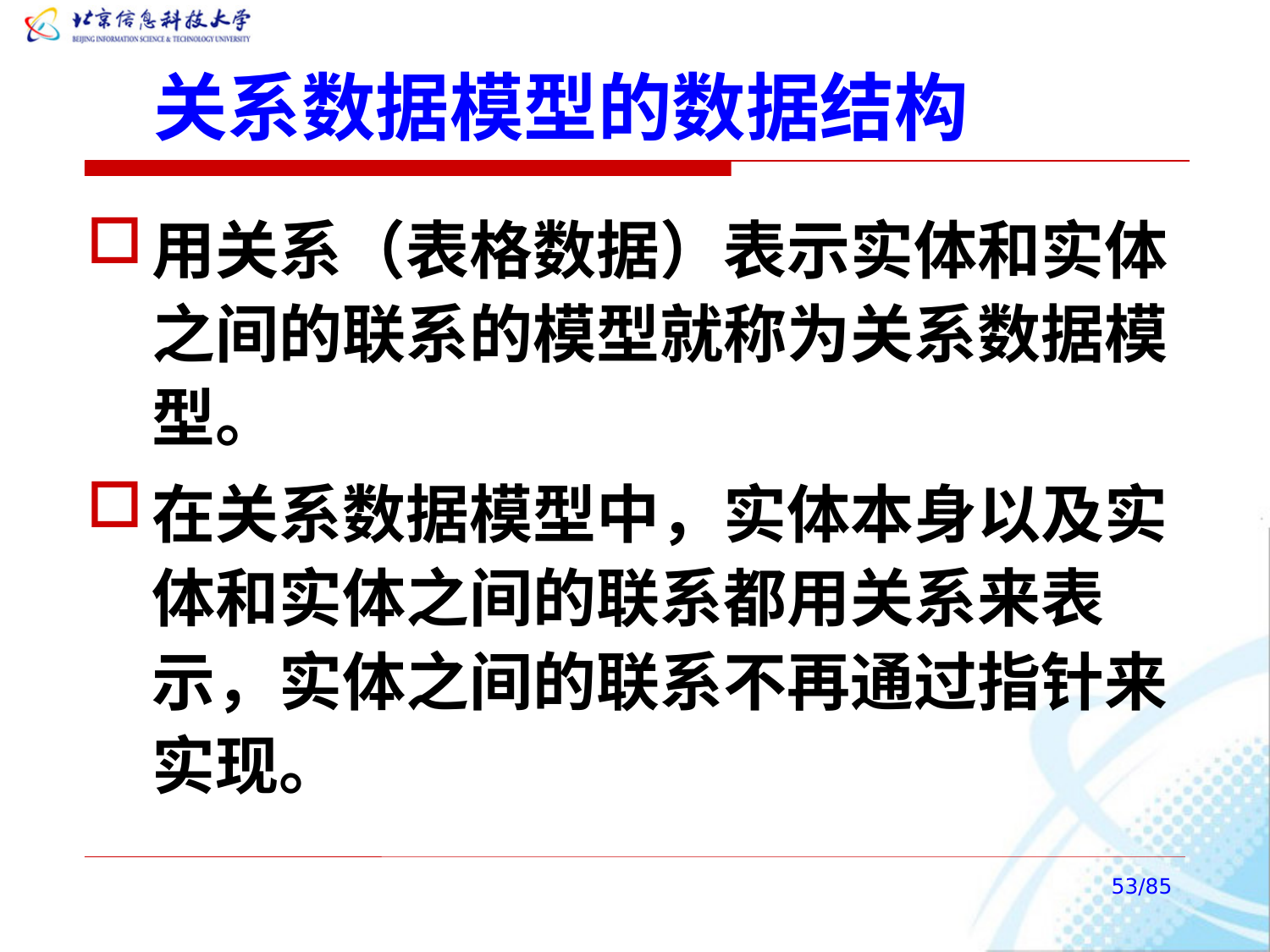

# 关系数据模型的数据结构
用关系（表格数据）表示实体和实体之间的联系的模型就称为关系数据模型。
在关系数据模型中，实体本身以及实体和实体之间的联系都用关系来表示，实体之间的联系不再通过指针来实现。

53/85